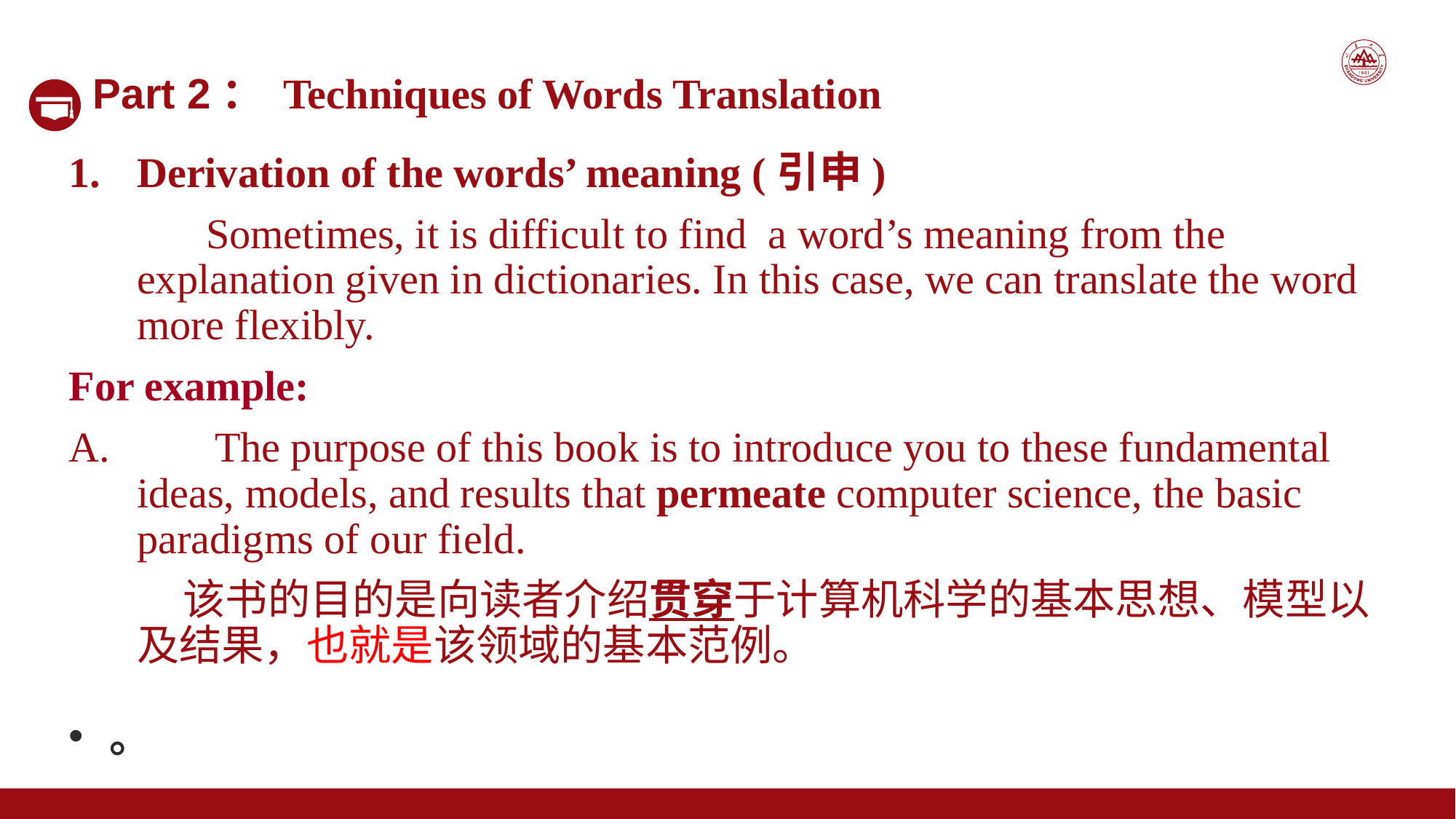

Part 2： Techniques of Words Translation
Derivation of the words’ meaning (引申)
             Sometimes, it is difficult to find  a word’s meaning from the explanation given in dictionaries. In this case, we can translate the word more flexibly.
For example:
A.          The purpose of this book is to introduce you to these fundamental ideas, models, and results that permeate computer science, the basic paradigms of our field.
           该书的目的是向读者介绍贯穿于计算机科学的基本思想、模型以及结果，也就是该领域的基本范例。
。